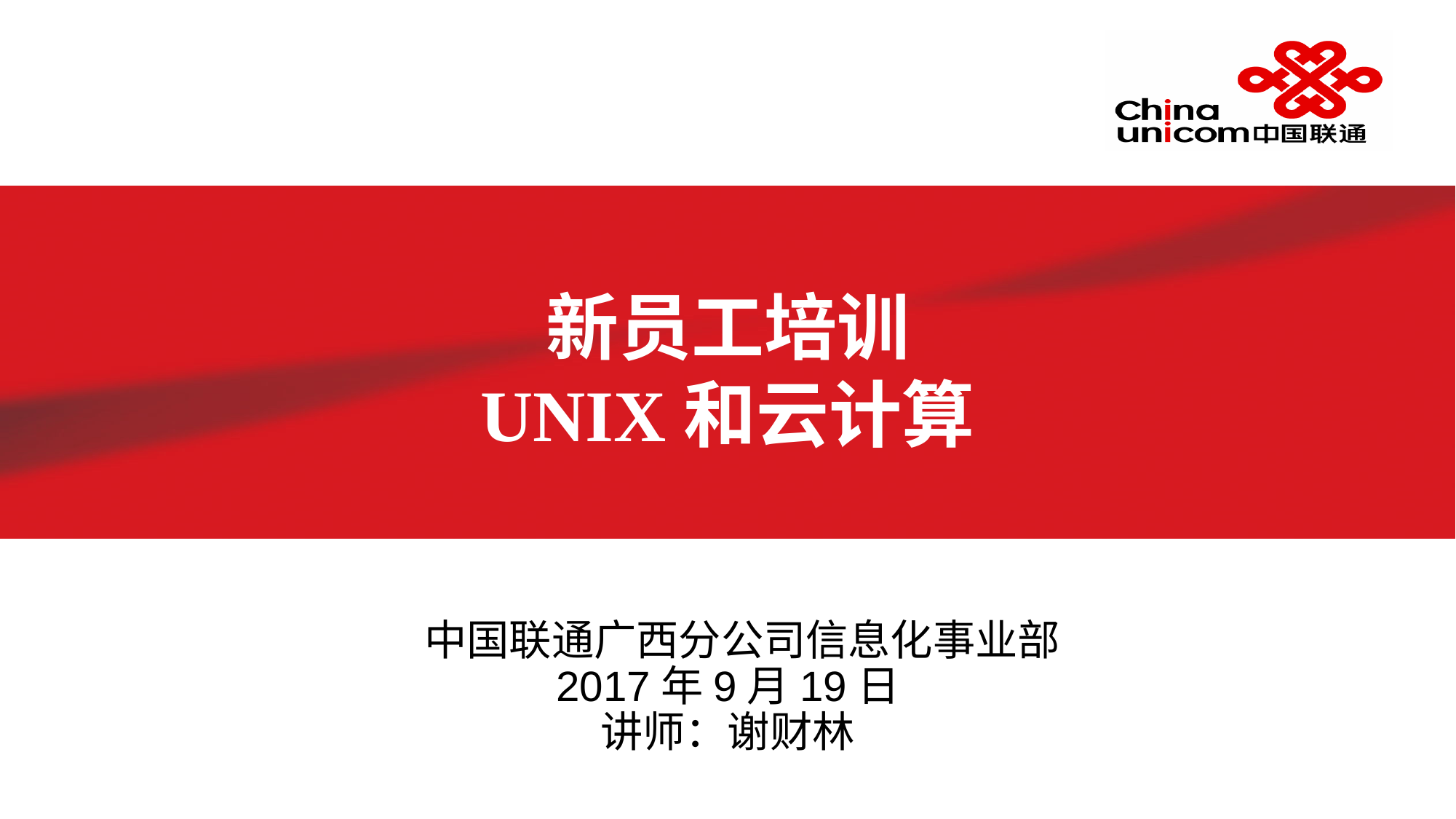

新员工培训
UNIX和云计算
  中国联通广西分公司信息化事业部
2017年9月19日
讲师：谢财林